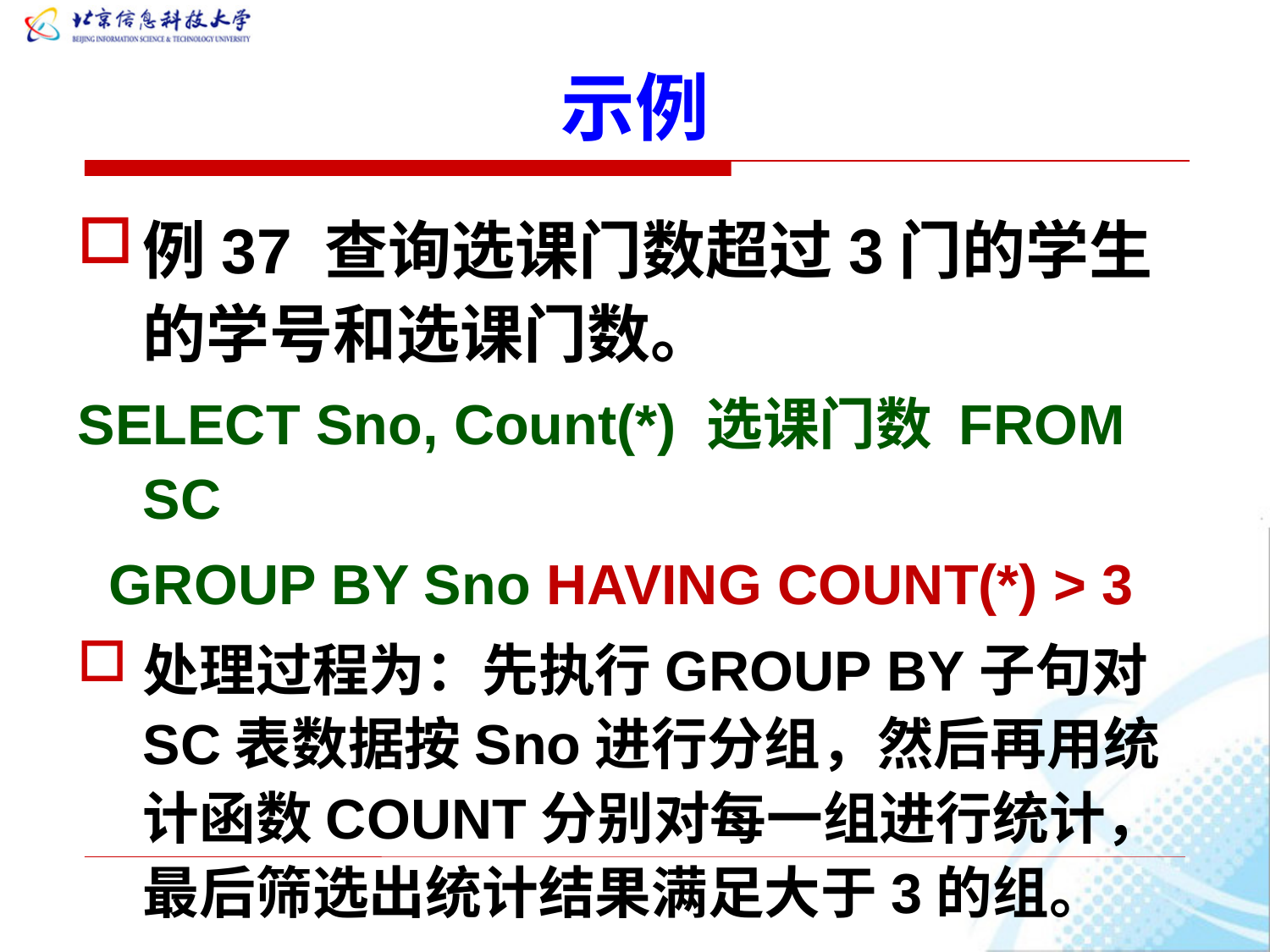

# 示例
例37 查询选课门数超过3门的学生的学号和选课门数。
SELECT Sno, Count(*) 选课门数 FROM SC
  GROUP BY Sno HAVING COUNT(*) > 3
处理过程为：先执行GROUP BY子句对SC表数据按Sno进行分组，然后再用统计函数COUNT分别对每一组进行统计，最后筛选出统计结果满足大于3的组。

65